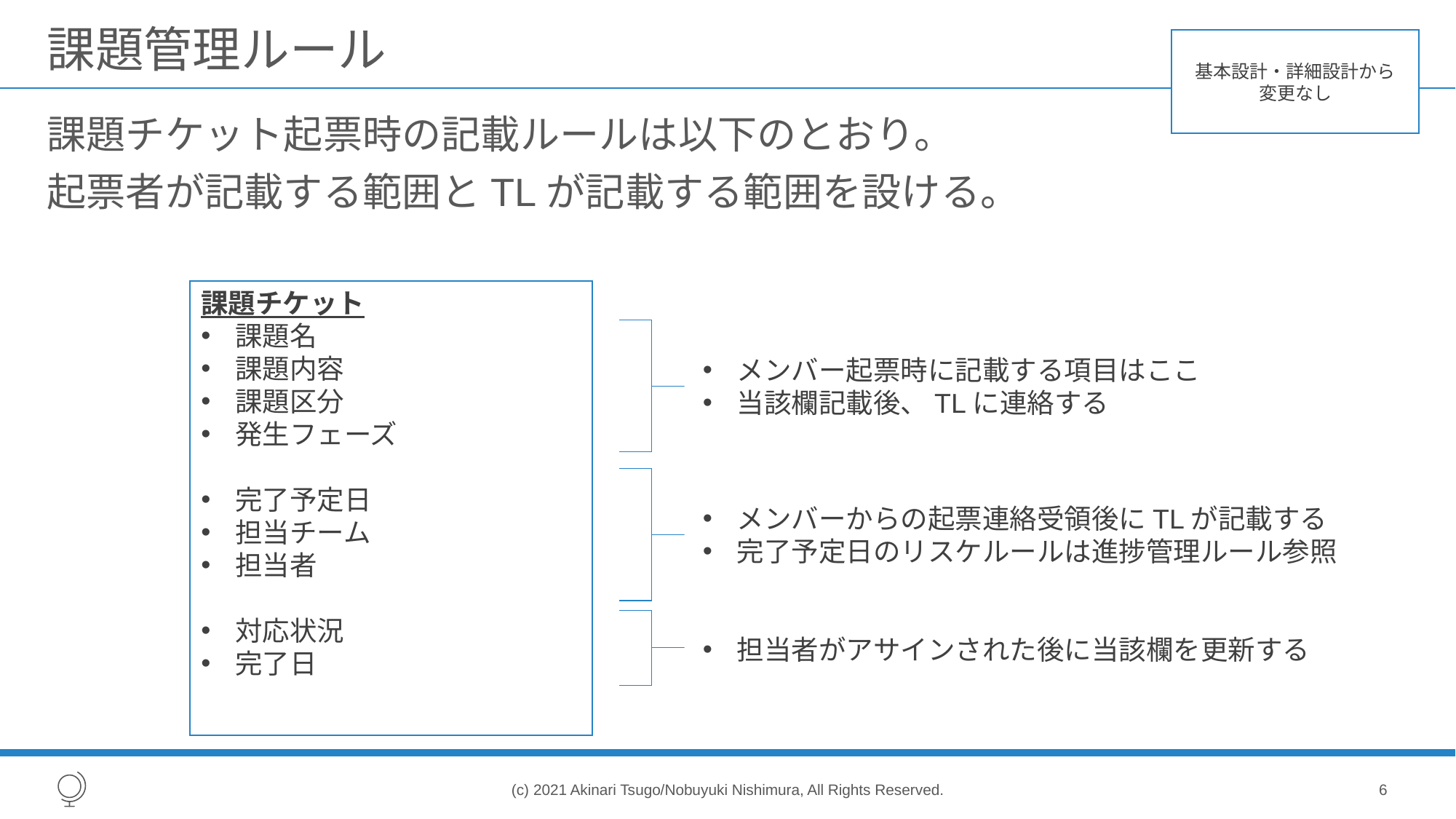

# 課題管理ルール
基本設計・詳細設計から
変更なし
課題チケット起票時の記載ルールは以下のとおり。
起票者が記載する範囲とTLが記載する範囲を設ける。
課題チケット
課題名
課題内容
課題区分
発生フェーズ

完了予定日
担当チーム
担当者

対応状況
完了日

メンバー起票時に記載する項目はここ
当該欄記載後、TLに連絡する

メンバーからの起票連絡受領後にTLが記載する
完了予定日のリスケルールは進捗管理ルール参照

担当者がアサインされた後に当該欄を更新する